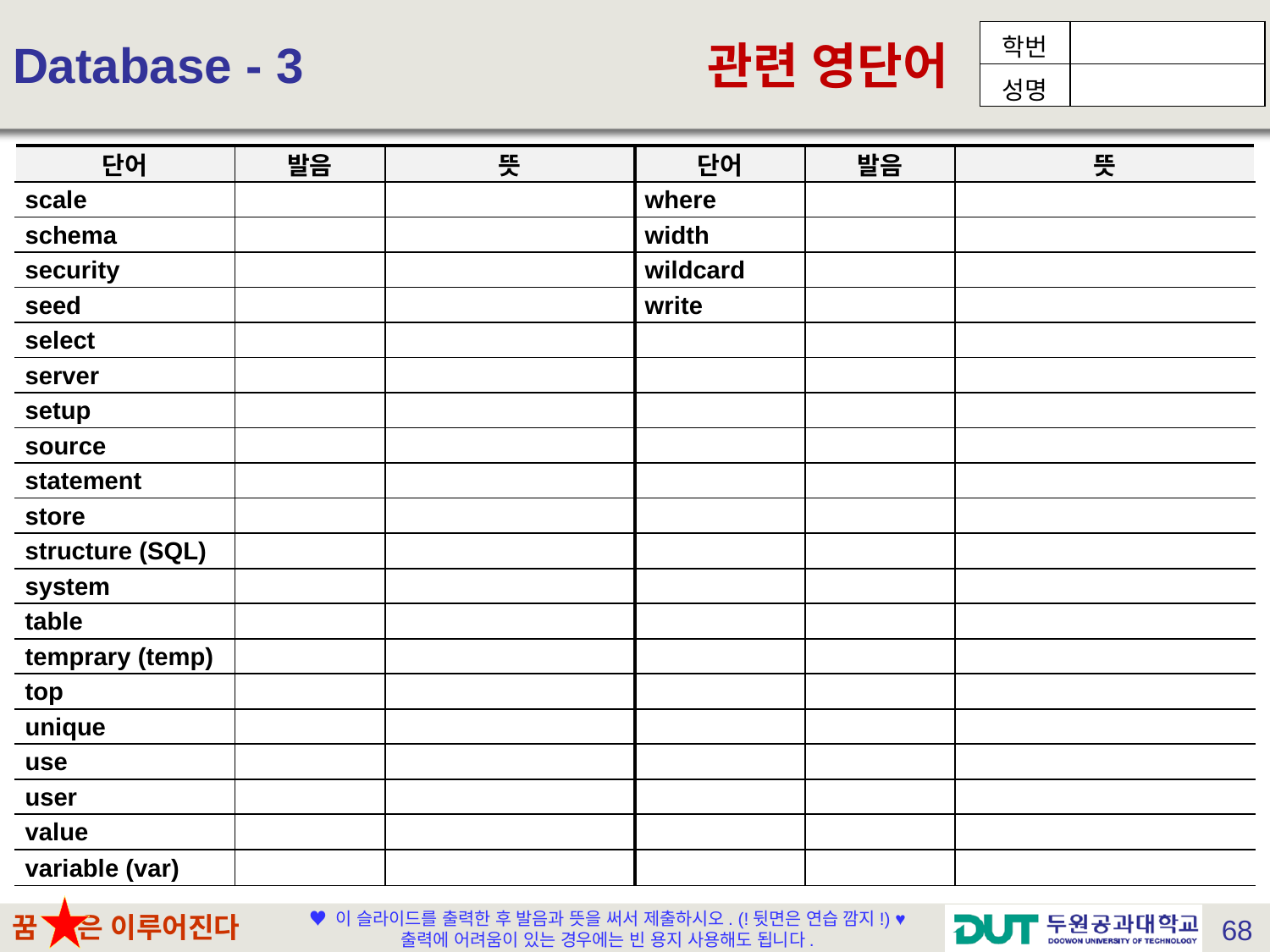

# Database - 3
| 단어 | 발음 | 뜻 | 단어 | 발음 | 뜻 |
| --- | --- | --- | --- | --- | --- |
| scale |  |  | where |  |  |
| schema |  |  | width |  |  |
| security |  |  | wildcard |  |  |
| seed |  |  | write |  |  |
| select |  |  |  |  |  |
| server |  |  |  |  |  |
| setup |  |  |  |  |  |
| source |  |  |  |  |  |
| statement |  |  |  |  |  |
| store |  |  |  |  |  |
| structure (SQL) |  |  |  |  |  |
| system |  |  |  |  |  |
| table |  |  |  |  |  |
| temprary (temp) |  |  |  |  |  |
| top |  |  |  |  |  |
| unique |  |  |  |  |  |
| use |  |  |  |  |  |
| user |  |  |  |  |  |
| value |  |  |  |  |  |
| variable (var) |  |  |  |  |  |